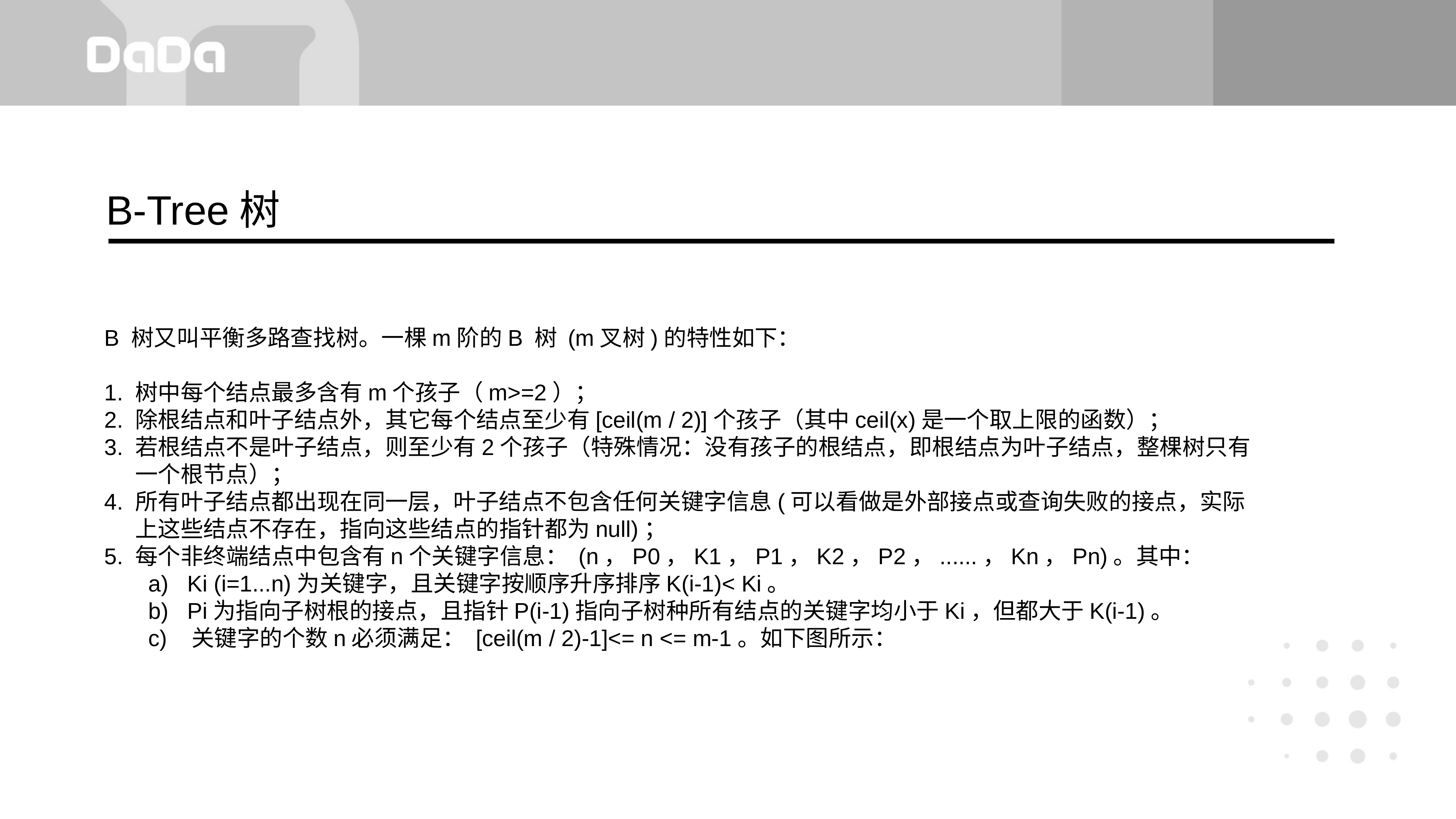

B-Tree树
B 树又叫平衡多路查找树。一棵m阶的B 树 (m叉树)的特性如下：

树中每个结点最多含有m个孩子（m>=2）；
除根结点和叶子结点外，其它每个结点至少有[ceil(m / 2)]个孩子（其中ceil(x)是一个取上限的函数）；
若根结点不是叶子结点，则至少有2个孩子（特殊情况：没有孩子的根结点，即根结点为叶子结点，整棵树只有一个根节点）；
所有叶子结点都出现在同一层，叶子结点不包含任何关键字信息(可以看做是外部接点或查询失败的接点，实际上这些结点不存在，指向这些结点的指针都为null)；
每个非终端结点中包含有n个关键字信息： (n，P0，K1，P1，K2，P2，......，Kn，Pn)。其中：
       a)   Ki (i=1...n)为关键字，且关键字按顺序升序排序K(i-1)< Ki。
       b)   Pi为指向子树根的接点，且指针P(i-1)指向子树种所有结点的关键字均小于Ki，但都大于K(i-1)。
       c)   关键字的个数n必须满足： [ceil(m / 2)-1]<= n <= m-1。如下图所示：